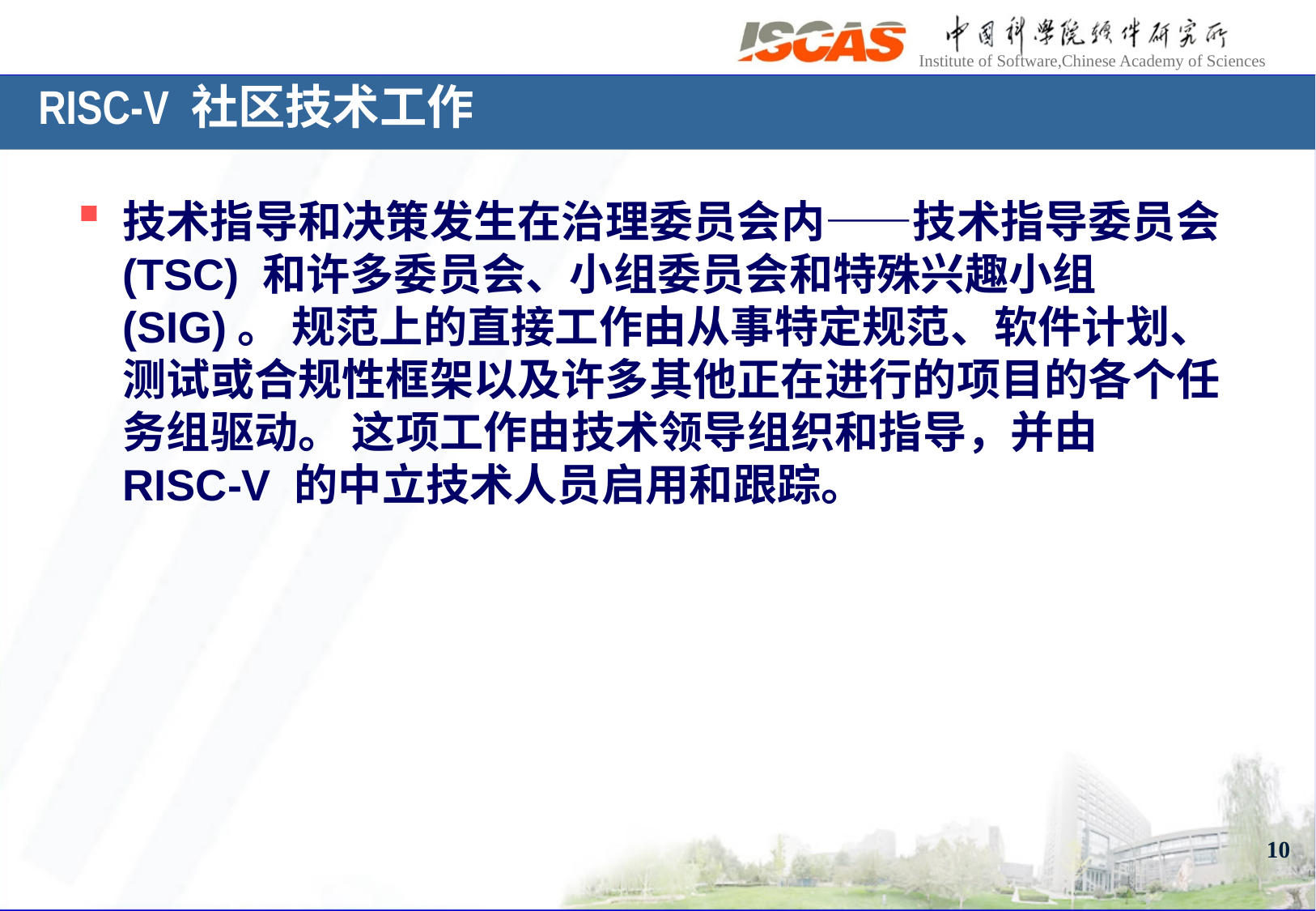

# RISC-V 社区技术工作
技术指导和决策发生在治理委员会内——技术指导委员会 (TSC) 和许多委员会、小组委员会和特殊兴趣小组 (SIG)。 规范上的直接工作由从事特定规范、软件计划、测试或合规性框架以及许多其他正在进行的项目的各个任务组驱动。 这项工作由技术领导组织和指导，并由 RISC-V 的中立技术人员启用和跟踪。
10